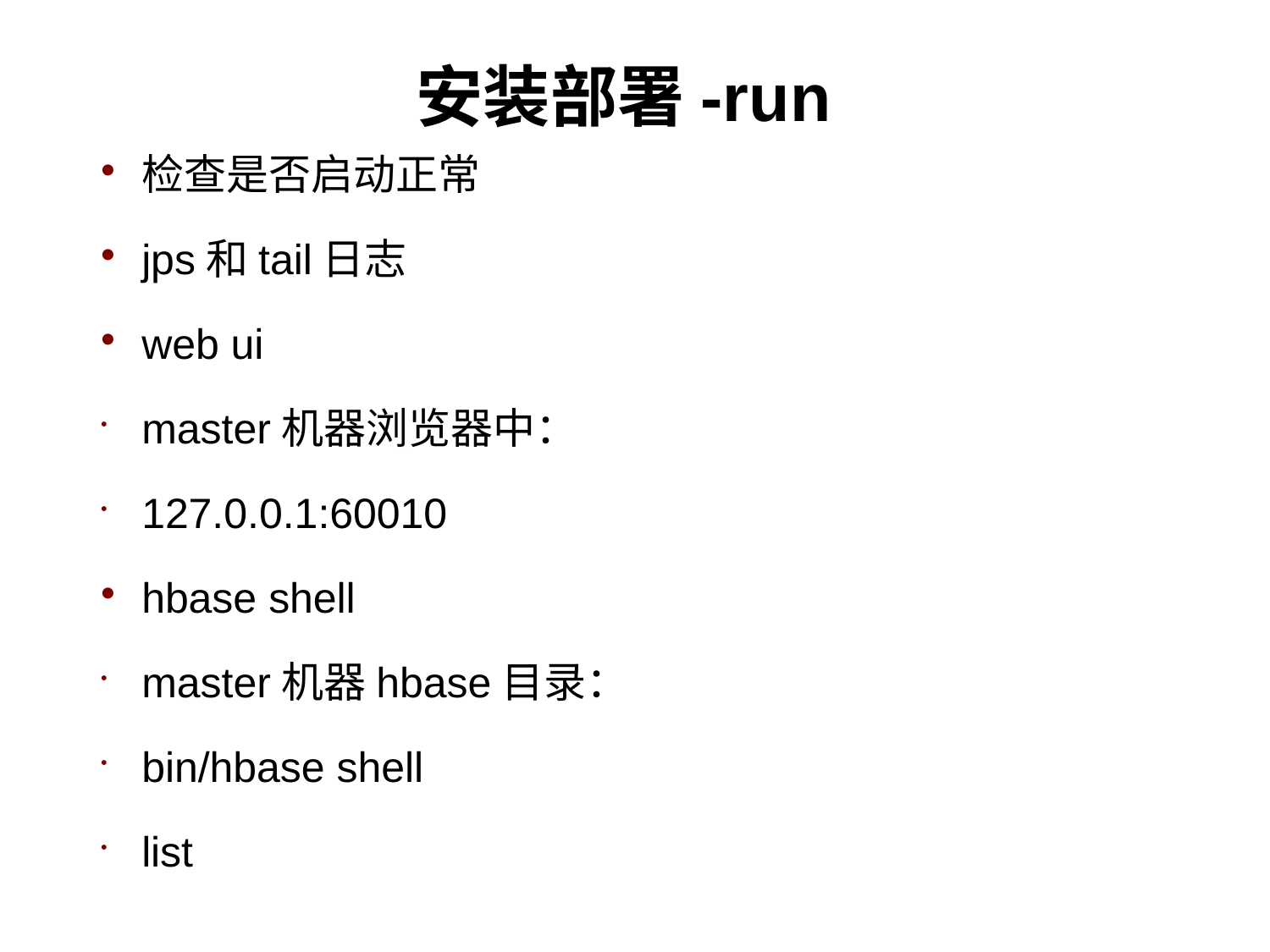

安装部署-run
检查是否启动正常
jps和tail日志
web ui
master机器浏览器中：
127.0.0.1:60010
hbase shell
master机器hbase目录：
bin/hbase shell
list